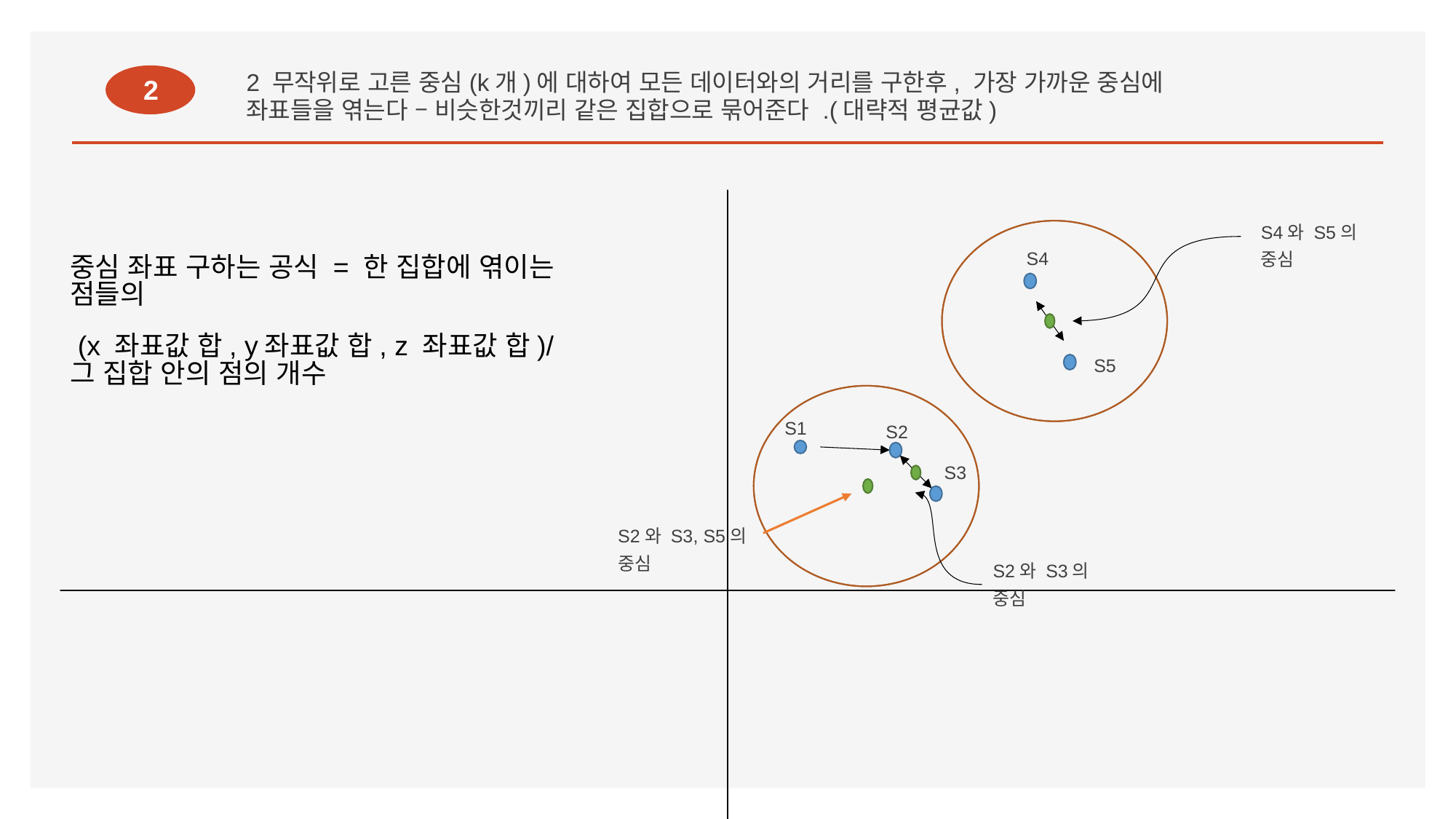

2 무작위로 고른 중심(k개)에 대하여 모든 데이터와의 거리를 구한후, 가장 가까운 중심에 좌표들을 엮는다 – 비슷한것끼리 같은 집합으로 묶어준다 .(대략적 평균값)

2
S4와 S5의 중심
S4
중심 좌표 구하는 공식 = 한 집합에 엮이는 점들의
 (x 좌표값 합, y좌표값 합, z 좌표값 합)/ 그 집합 안의 점의 개수
S5
S1
S2
S3
S2와 S3, S5의 중심
S2와 S3의 중심